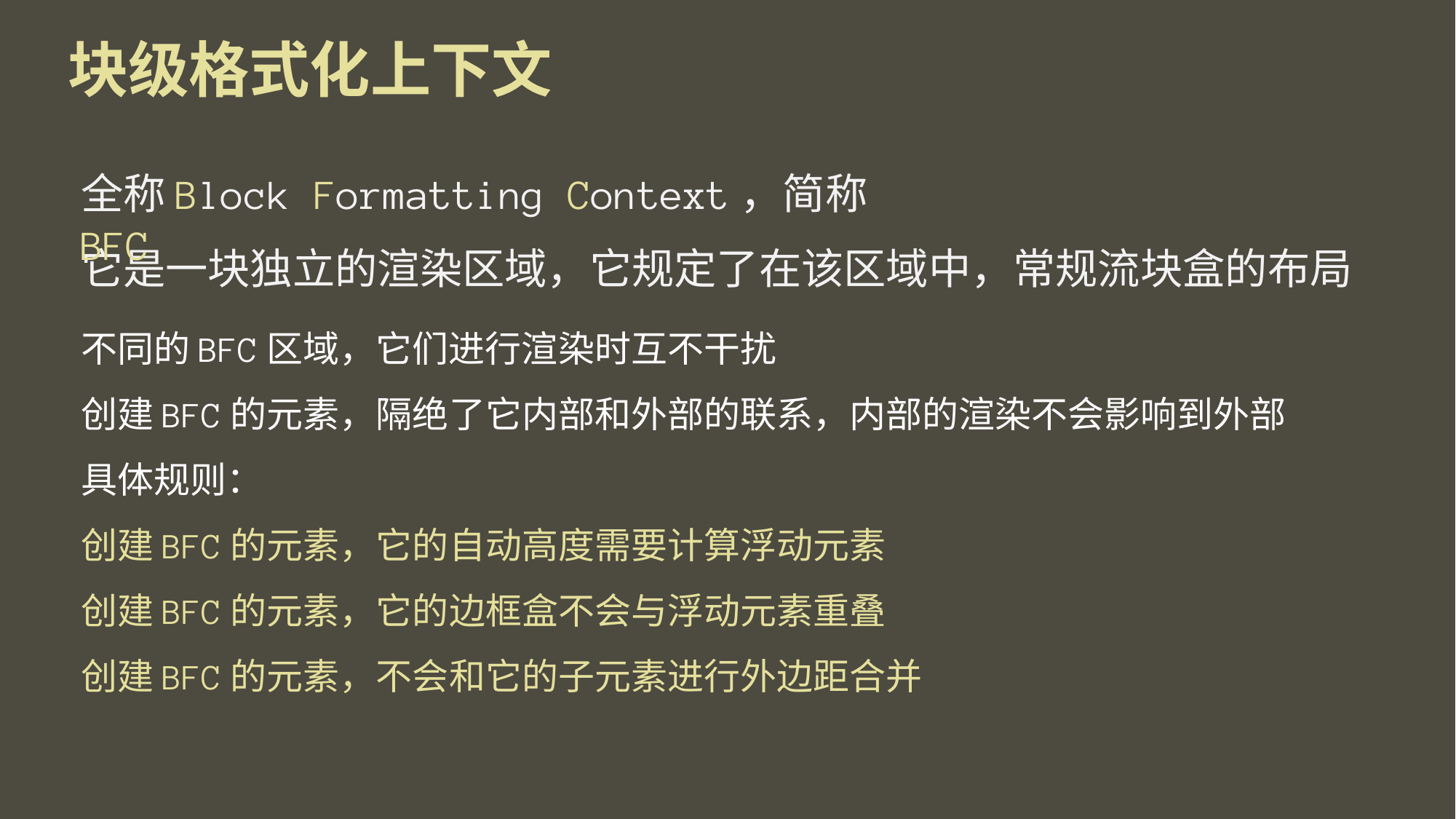

# 块级格式化上下文
全称Block Formatting Context，简称BFC
它是一块独立的渲染区域，它规定了在该区域中，常规流块盒的布局
不同的BFC区域，它们进行渲染时互不干扰
创建BFC的元素，隔绝了它内部和外部的联系，内部的渲染不会影响到外部
具体规则：
创建BFC的元素，它的自动高度需要计算浮动元素
创建BFC的元素，它的边框盒不会与浮动元素重叠
创建BFC的元素，不会和它的子元素进行外边距合并